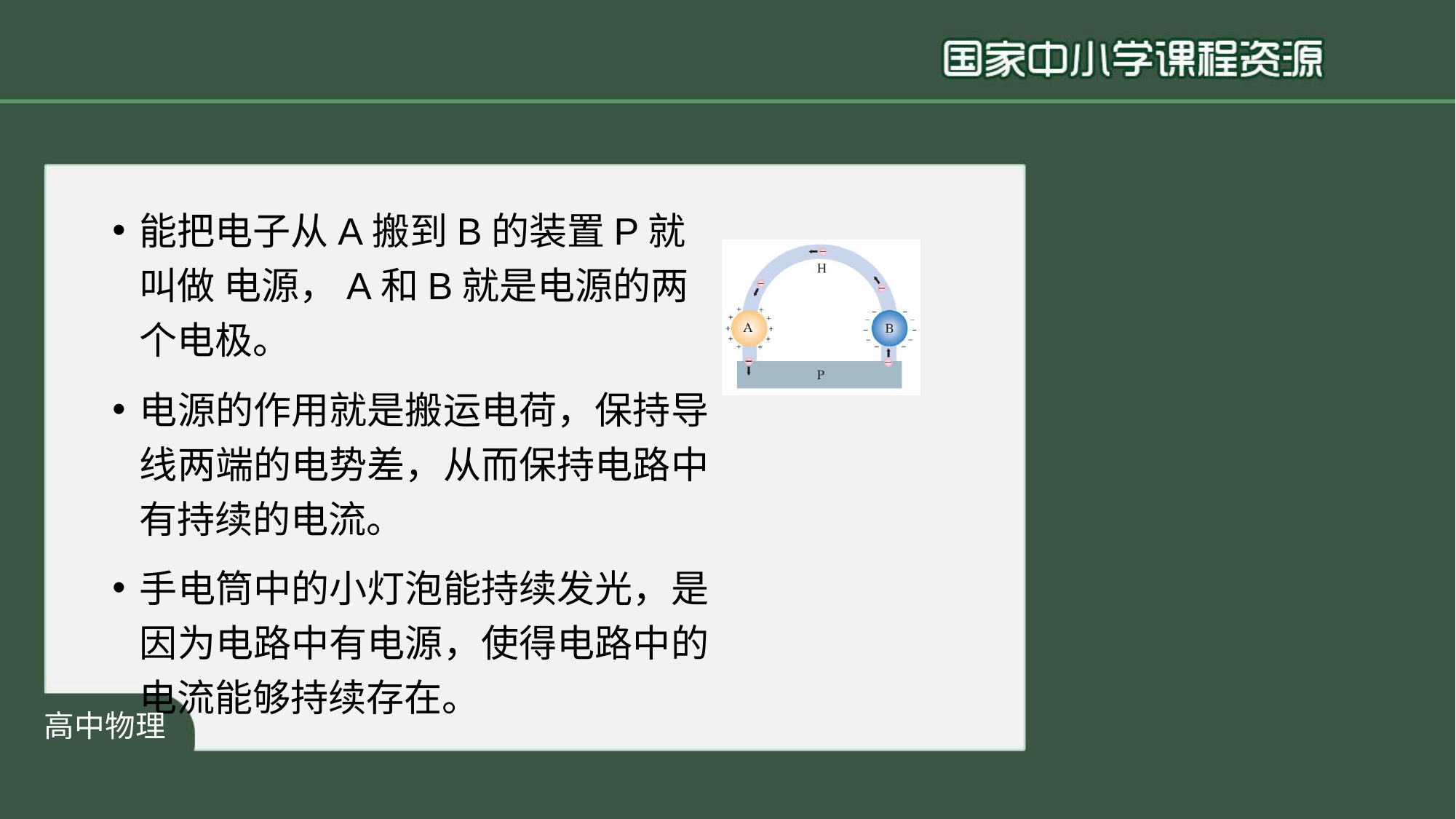

小学语文
能把电子从A搬到B的装置P就叫做 电源，A和B就是电源的两个电极。
电源的作用就是搬运电荷，保持导 线两端的电势差，从而保持电路中 有持续的电流。
手电筒中的小灯泡能持续发光，是 因为电路中有电源，使得电路中的 电流能够持续存在。

高中物理